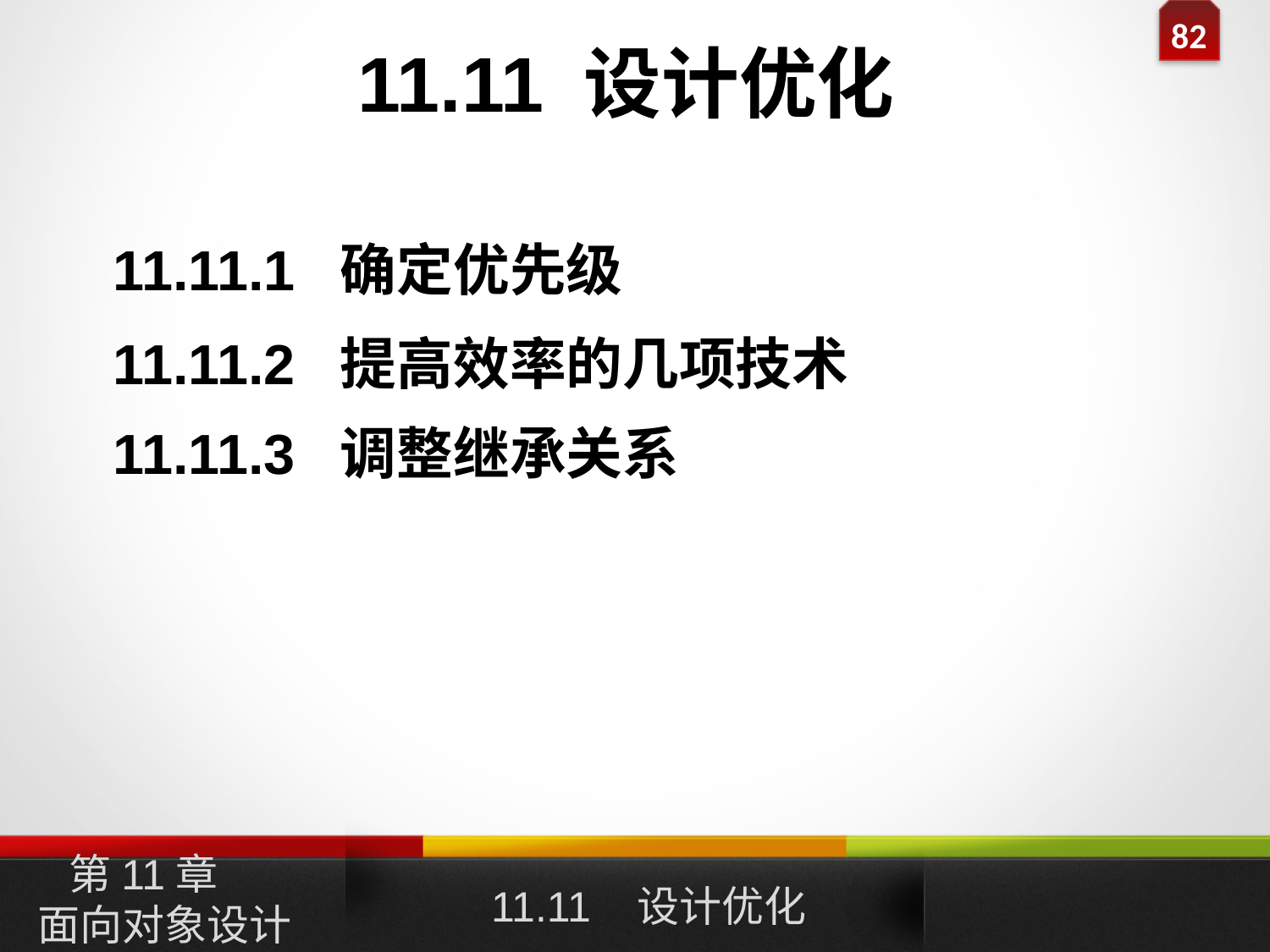

# 11.11 设计优化
11.11.1  确定优先级
11.11.2  提高效率的几项技术
11.11.3  调整继承关系
11.11   设计优化